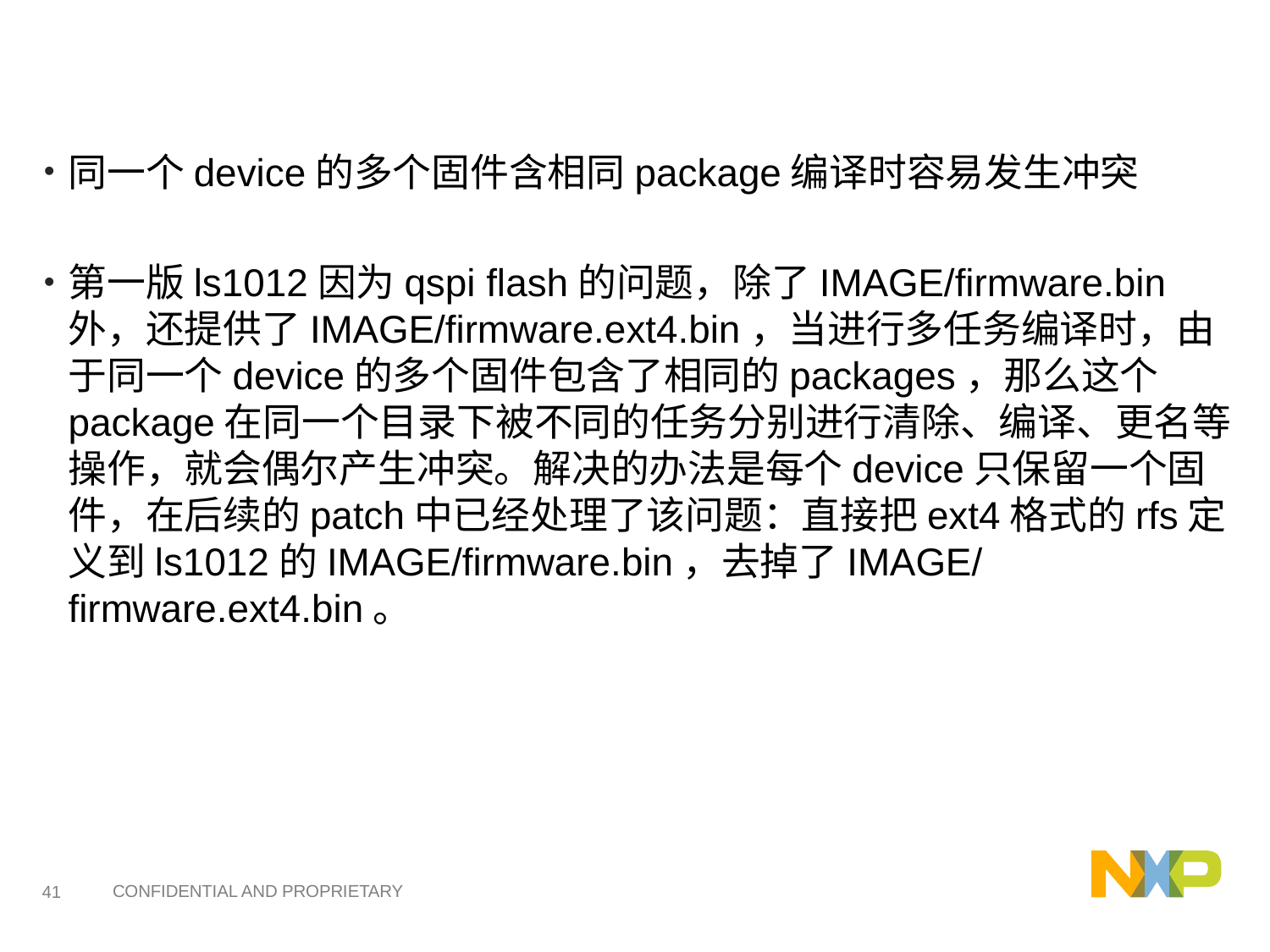

#
同一个device的多个固件含相同package编译时容易发生冲突

第一版ls1012因为qspi flash的问题，除了IMAGE/firmware.bin外，还提供了IMAGE/firmware.ext4.bin，当进行多任务编译时，由于同一个device的多个固件包含了相同的packages，那么这个package在同一个目录下被不同的任务分别进行清除、编译、更名等操作，就会偶尔产生冲突。解决的办法是每个device只保留一个固件，在后续的patch中已经处理了该问题：直接把ext4格式的rfs定义到ls1012的IMAGE/firmware.bin，去掉了IMAGE/firmware.ext4.bin。